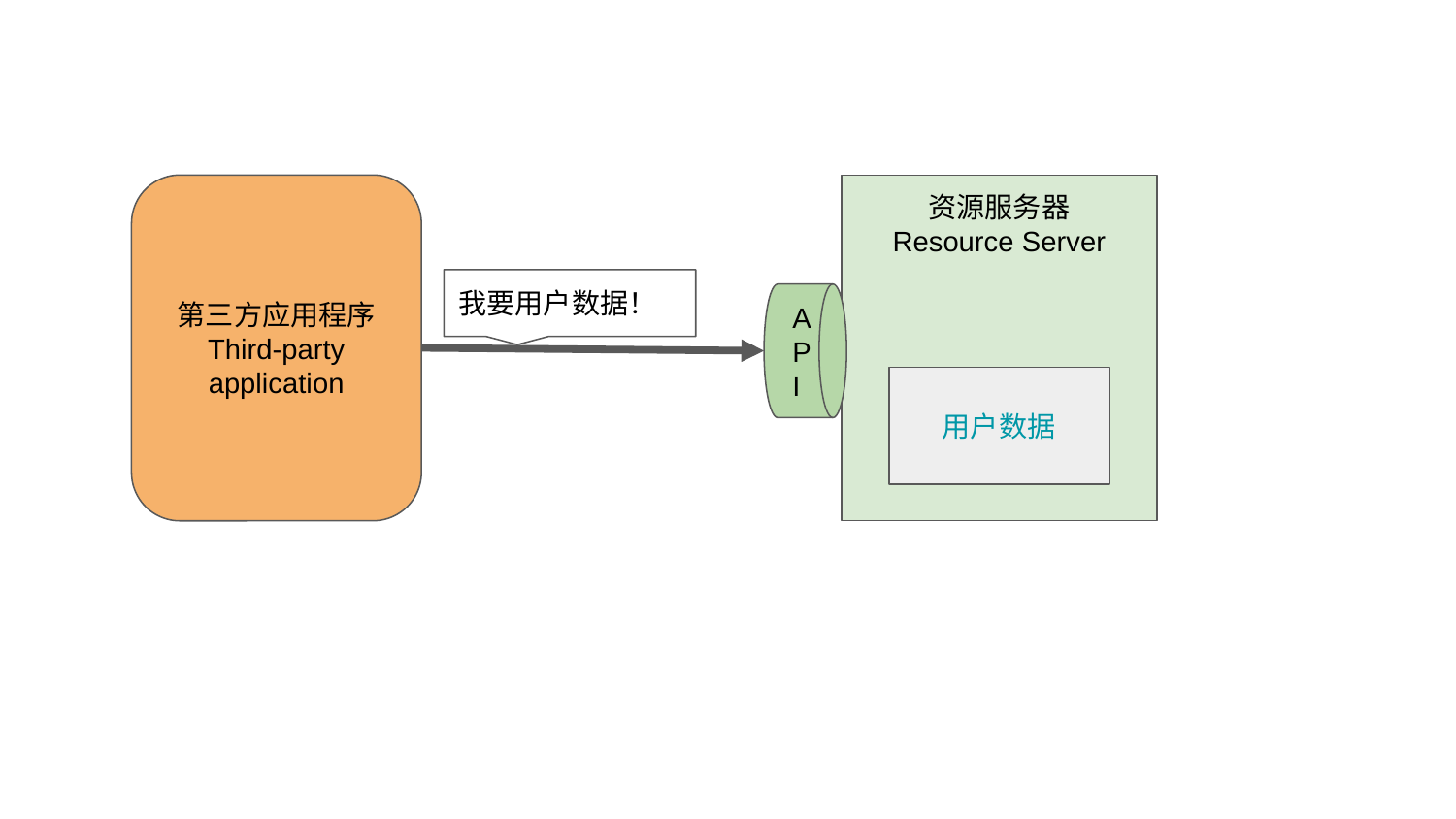

第三方应用程序
Third-party application
资源服务器
Resource Server
我要用户数据！
API
用户数据